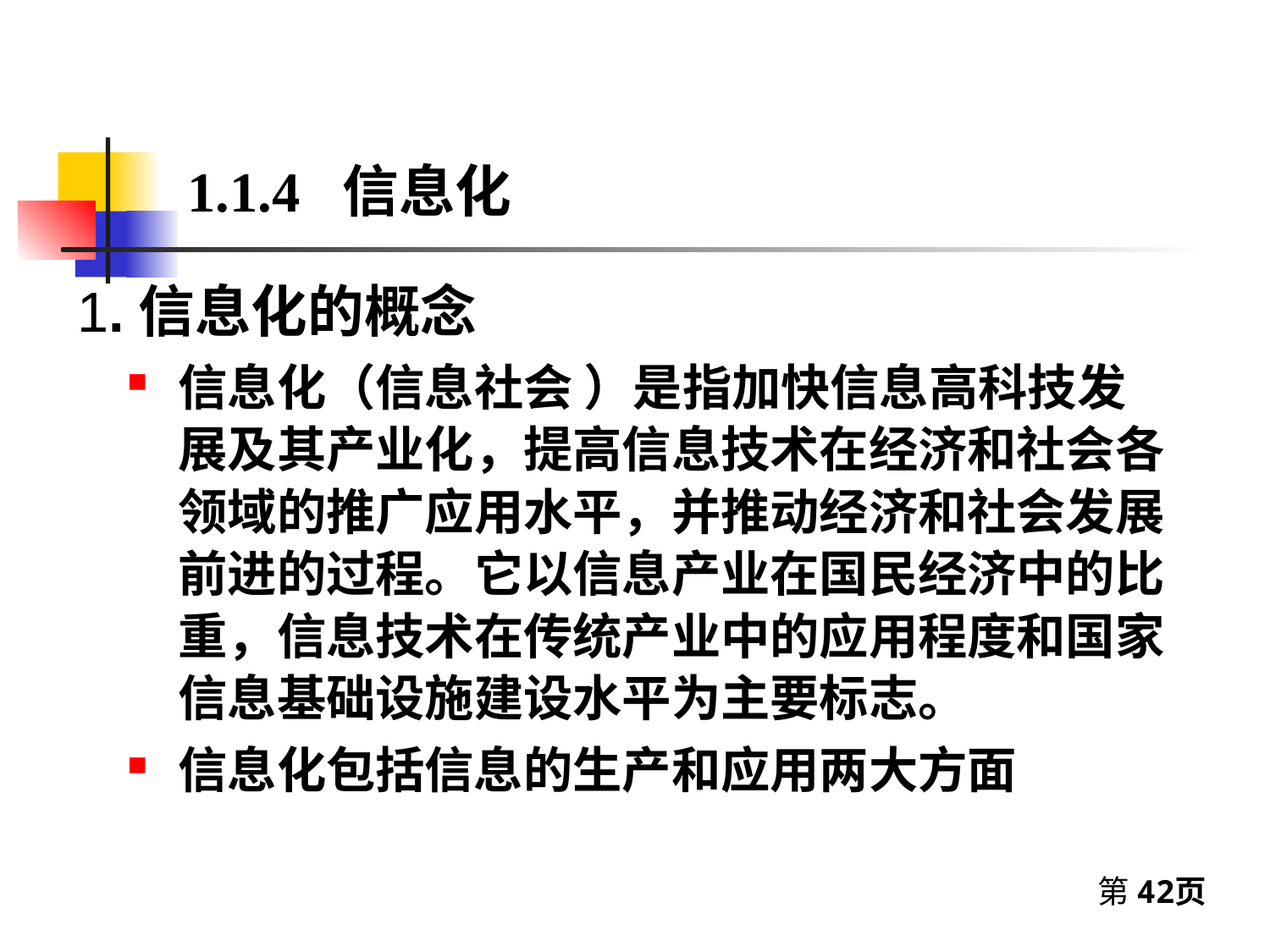

1.1.4  信息化
1.信息化的概念
信息化（信息社会 ）是指加快信息高科技发展及其产业化，提高信息技术在经济和社会各领域的推广应用水平，并推动经济和社会发展前进的过程。它以信息产业在国民经济中的比重，信息技术在传统产业中的应用程度和国家信息基础设施建设水平为主要标志。
信息化包括信息的生产和应用两大方面